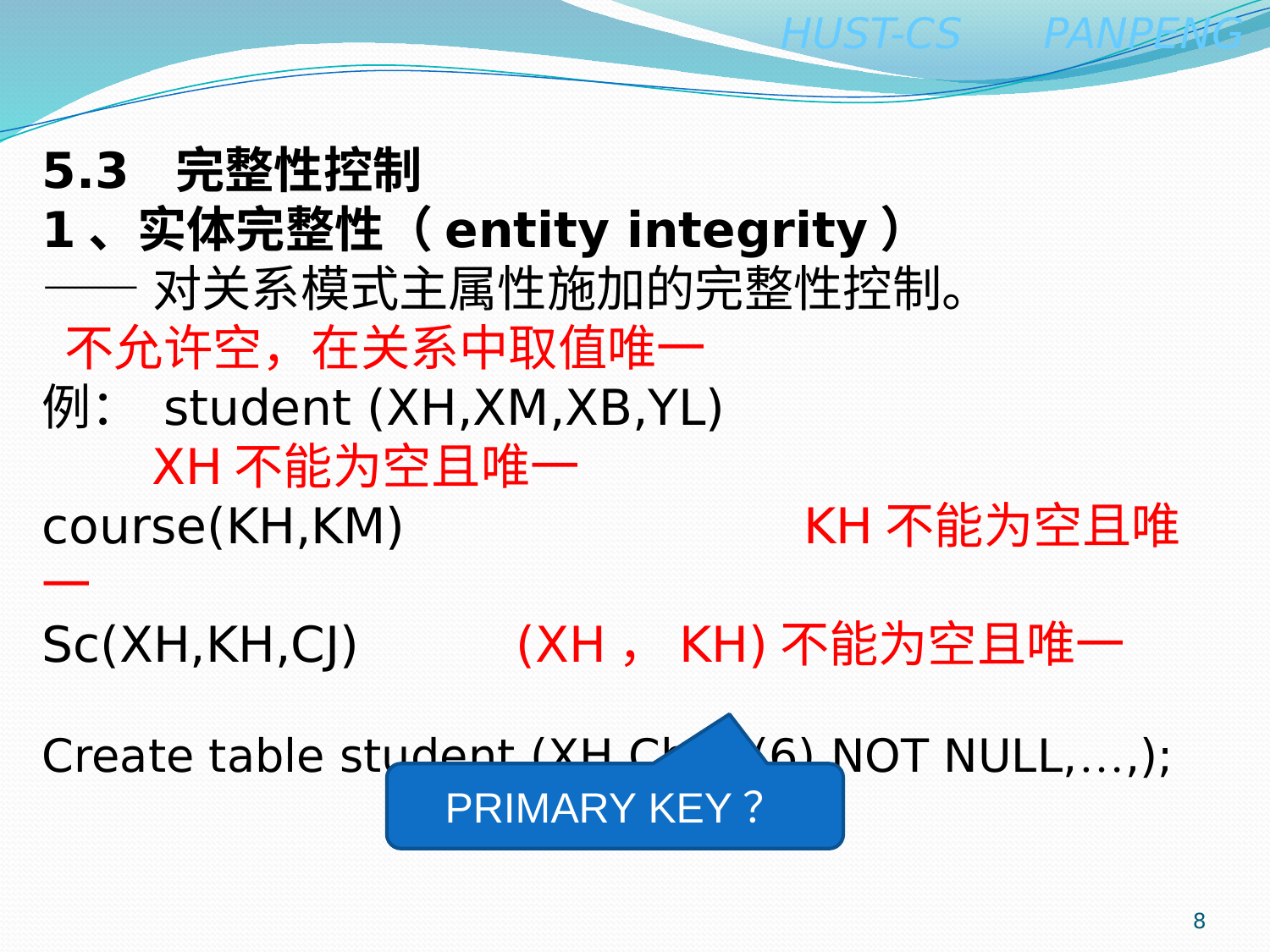

5.3  完整性控制
1、实体完整性（entity integrity）
——对关系模式主属性施加的完整性控制。
 不允许空，在关系中取值唯一
例： student (XH,XM,XB,YL)
       XH不能为空且唯一
course(KH,KM)				KH不能为空且唯一
Sc(XH,KH,CJ)          (XH，KH)不能为空且唯一

Create table student (XH Char (6) NOT NULL,…,);
PRIMARY KEY？
8